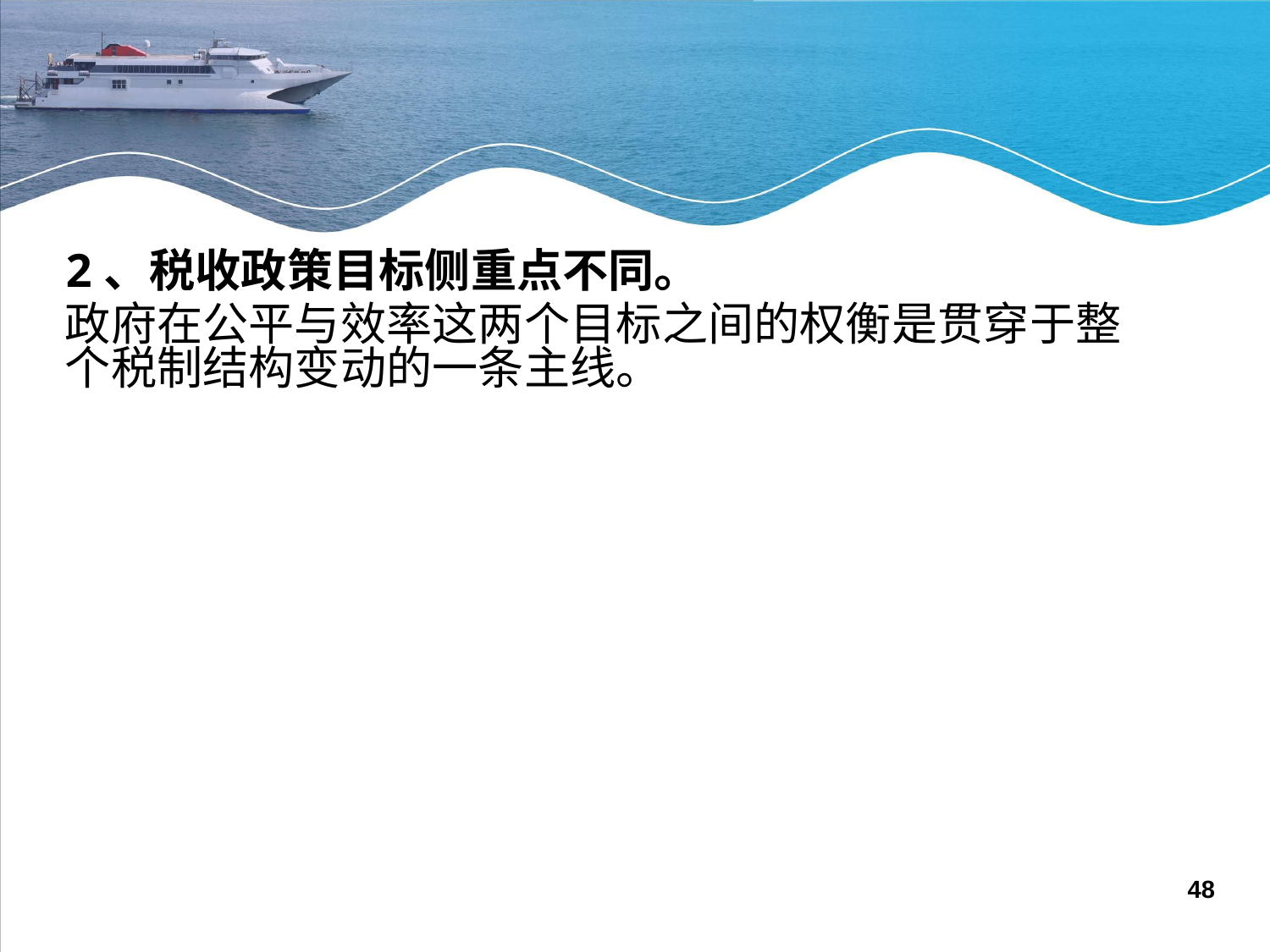

2、税收政策目标侧重点不同。
政府在公平与效率这两个目标之间的权衡是贯穿于整个税制结构变动的一条主线。
48